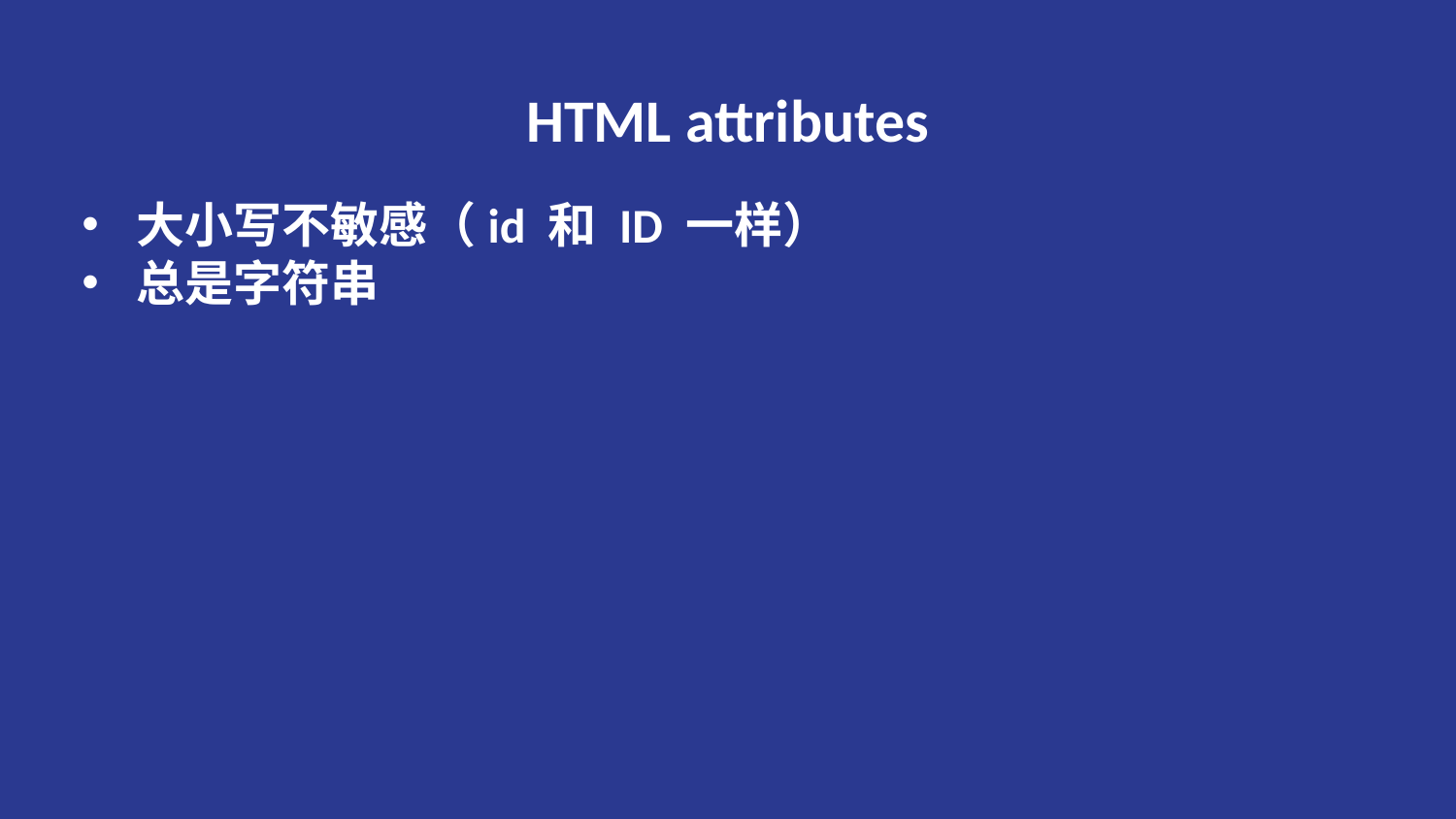

# HTML attributes
大小写不敏感（id 和 ID 一样）
总是字符串